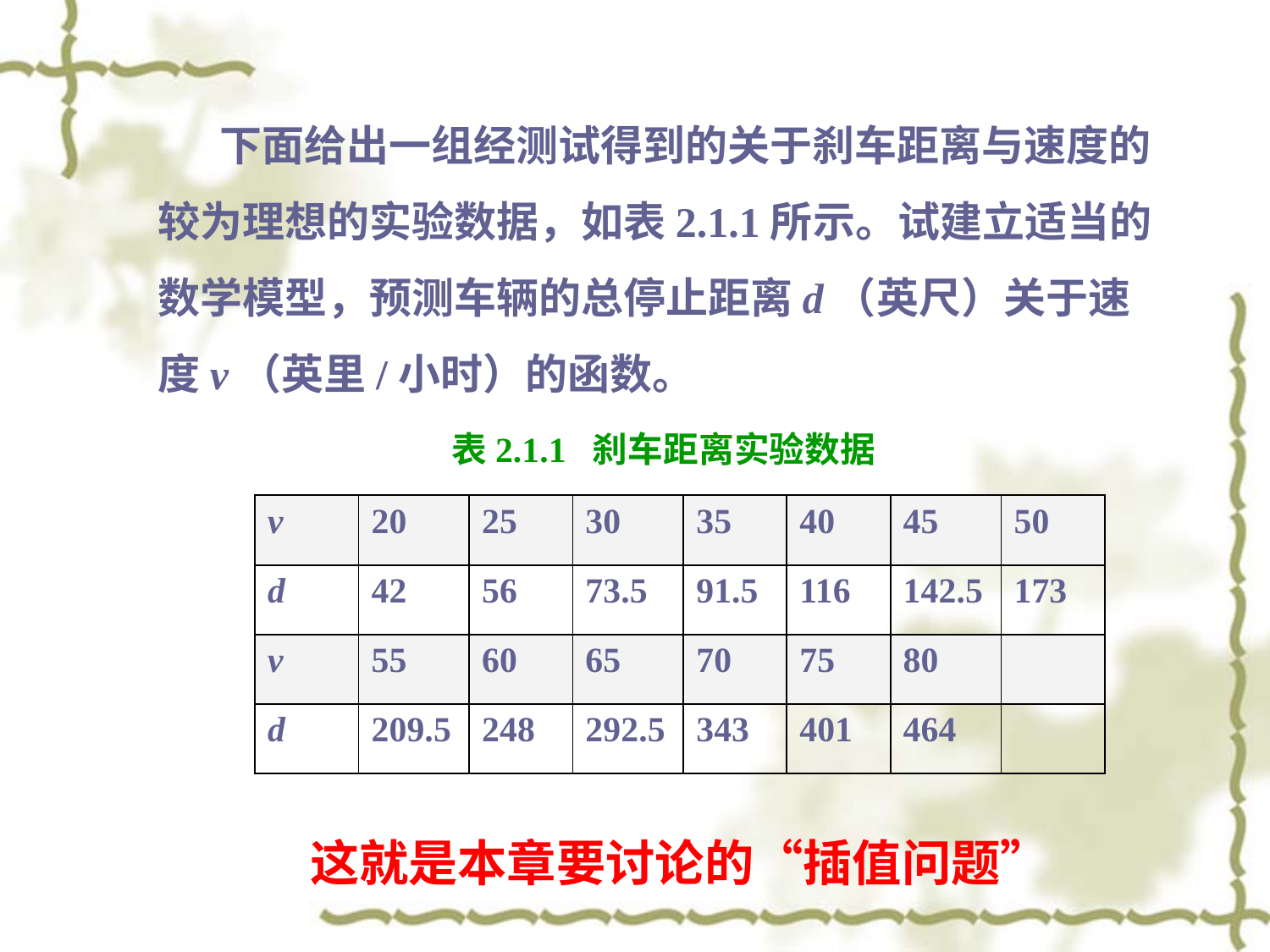

下面给出一组经测试得到的关于刹车距离与速度的较为理想的实验数据，如表2.1.1所示。试建立适当的数学模型，预测车辆的总停止距离d（英尺）关于速度v（英里/小时）的函数。
表2.1.1  刹车距离实验数据
| v | 20 | 25 | 30 | 35 | 40 | 45 | 50 |
| --- | --- | --- | --- | --- | --- | --- | --- |
| d | 42 | 56 | 73.5 | 91.5 | 116 | 142.5 | 173 |
| v | 55 | 60 | 65 | 70 | 75 | 80 |  |
| d | 209.5 | 248 | 292.5 | 343 | 401 | 464 |  |
这就是本章要讨论的“插值问题”